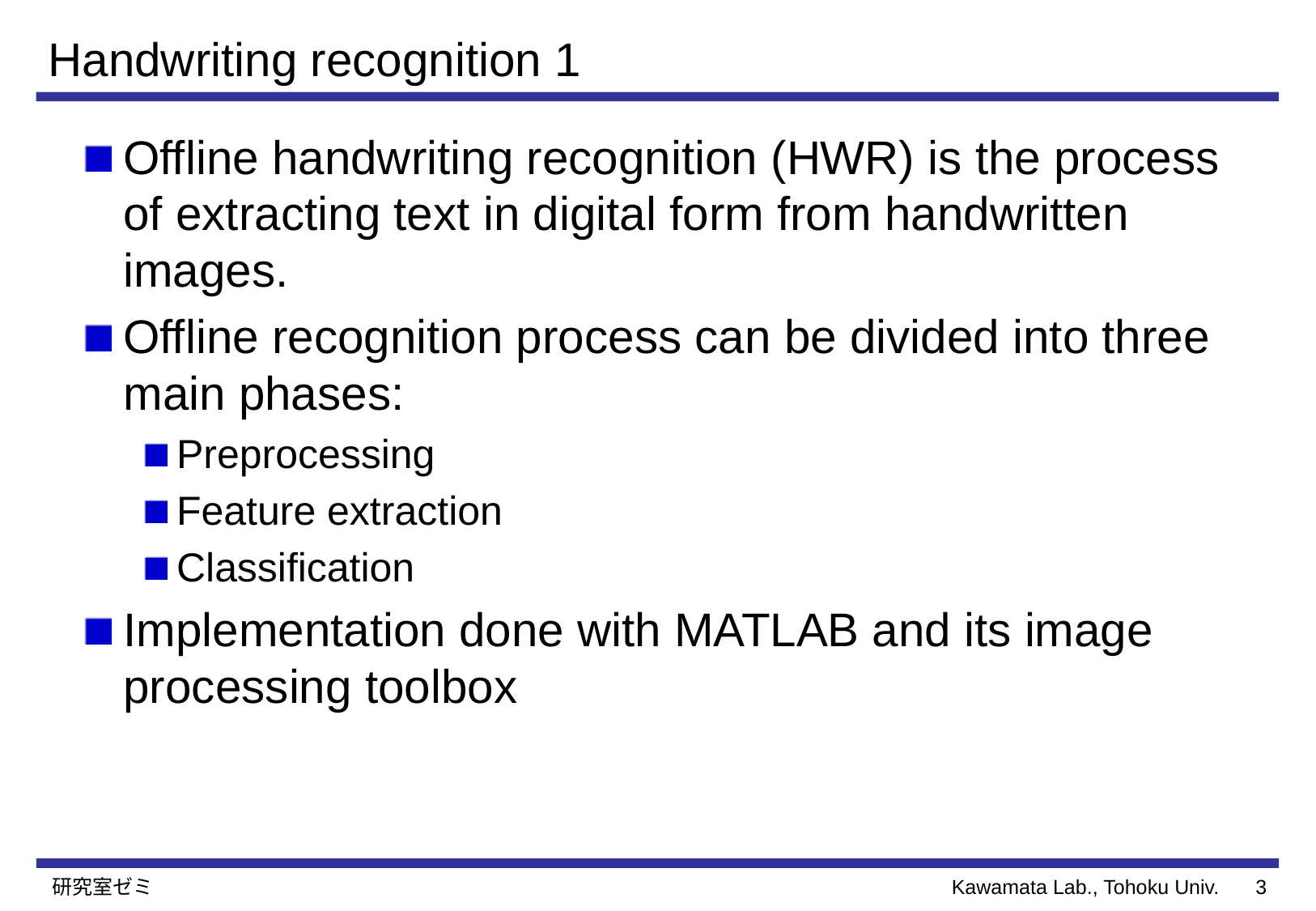

# Handwriting recognition 1
Offline handwriting recognition (HWR) is the process of extracting text in digital form from handwritten images.
Offline recognition process can be divided into three main phases:
Preprocessing
Feature extraction
Classification
Implementation done with MATLAB and its image processing toolbox

研究室ゼミ
3